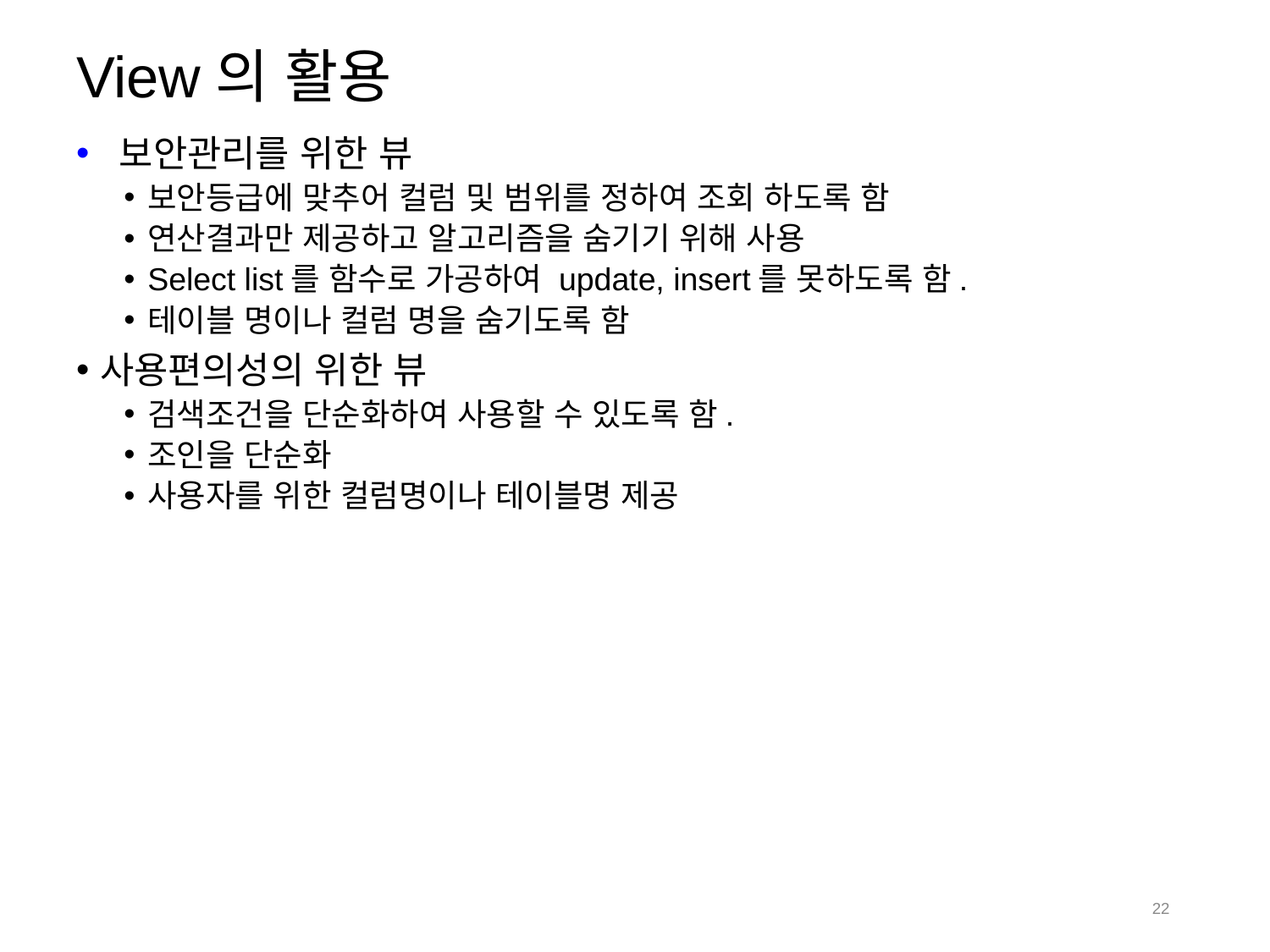

# View의 활용
 보안관리를 위한 뷰
보안등급에 맞추어 컬럼 및 범위를 정하여 조회 하도록 함
연산결과만 제공하고 알고리즘을 숨기기 위해 사용
Select list를 함수로 가공하여 update, insert를 못하도록 함.
테이블 명이나 컬럼 명을 숨기도록 함
사용편의성의 위한 뷰
검색조건을 단순화하여 사용할 수 있도록 함.
조인을 단순화
사용자를 위한 컬럼명이나 테이블명 제공

22